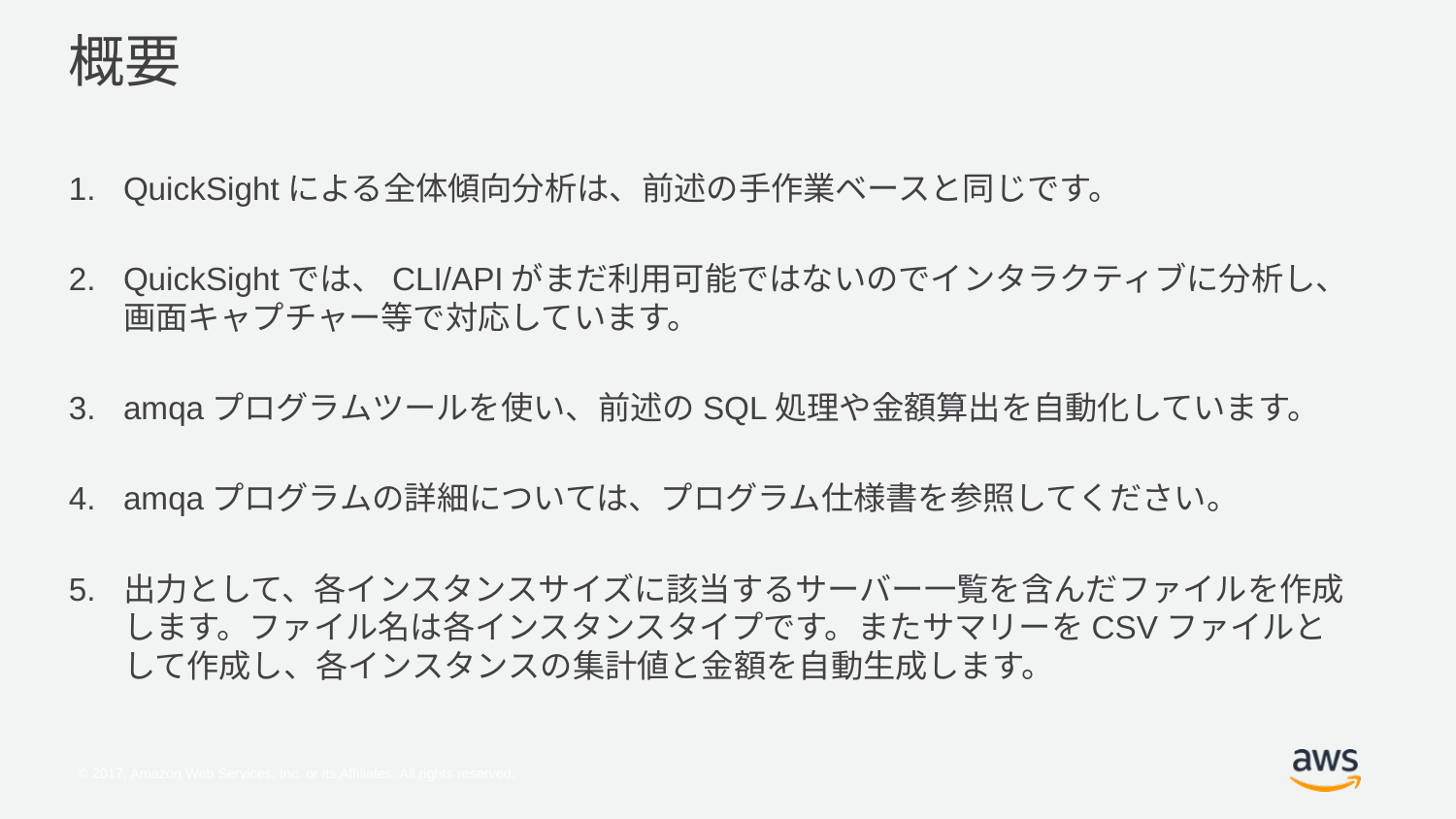

# 概要
QuickSightによる全体傾向分析は、前述の手作業ベースと同じです。

QuickSightでは、CLI/APIがまだ利用可能ではないのでインタラクティブに分析し、画面キャプチャー等で対応しています。

amqaプログラムツールを使い、前述のSQL処理や金額算出を自動化しています。

amqaプログラムの詳細については、プログラム仕様書を参照してください。

出力として、各インスタンスサイズに該当するサーバー一覧を含んだファイルを作成します。ファイル名は各インスタンスタイプです。またサマリーをCSVファイルとして作成し、各インスタンスの集計値と金額を自動生成します。